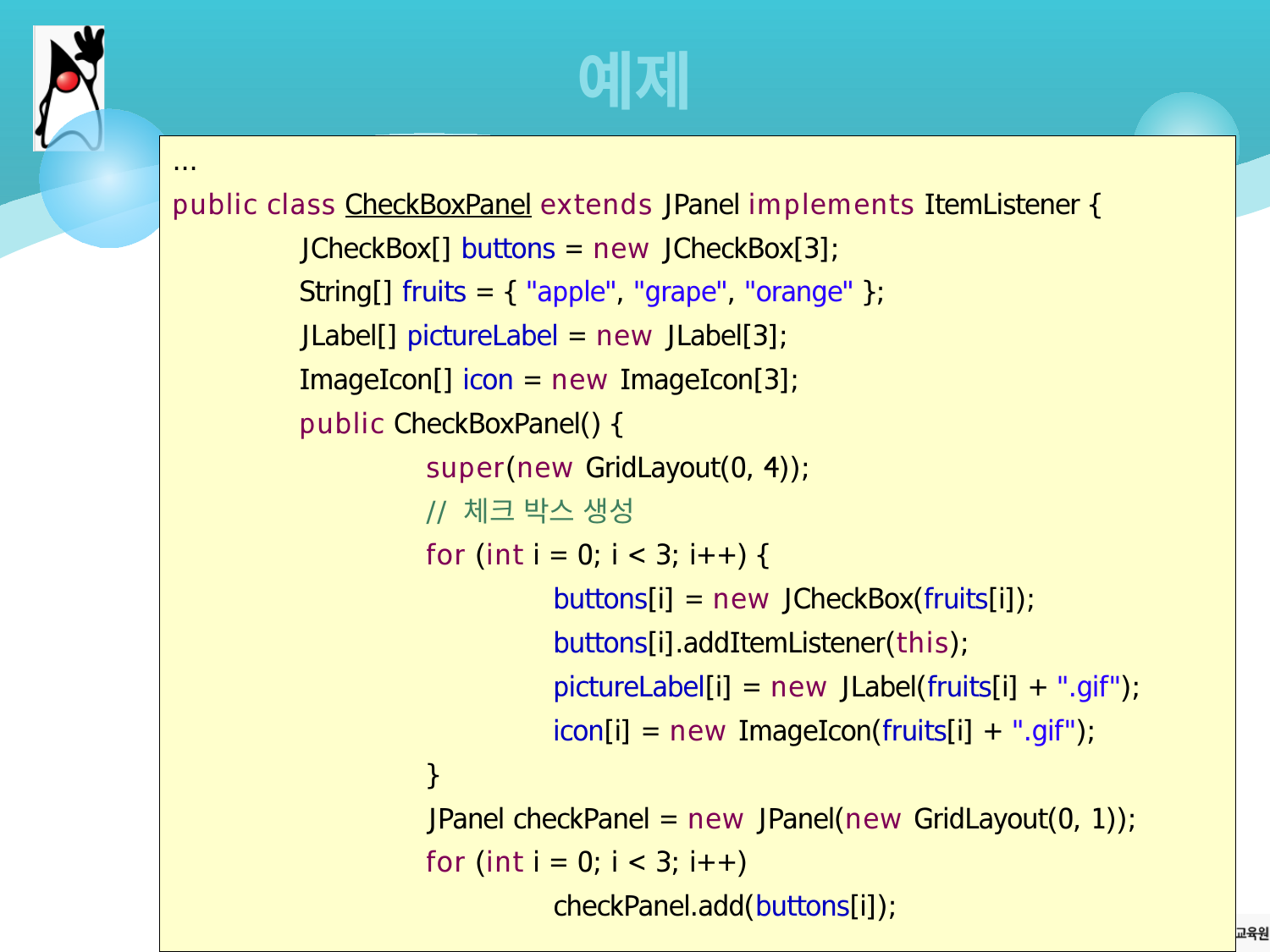

# 예제
...
public class CheckBoxPanel extends JPanel implements ItemListener {
	JCheckBox[] buttons = new JCheckBox[3];
	String[] fruits = { "apple", "grape", "orange" };
	JLabel[] pictureLabel = new JLabel[3];
	ImageIcon[] icon = new ImageIcon[3];
	public CheckBoxPanel() {
		super(new GridLayout(0, 4));
		// 체크 박스 생성
		for (int i = 0; i < 3; i++) {
			buttons[i] = new JCheckBox(fruits[i]);
			buttons[i].addItemListener(this);
			pictureLabel[i] = new JLabel(fruits[i] + ".gif");
			icon[i] = new ImageIcon(fruits[i] + ".gif");
		}
		JPanel checkPanel = new JPanel(new GridLayout(0, 1));
		for (int i = 0; i < 3; i++)
			checkPanel.add(buttons[i]);